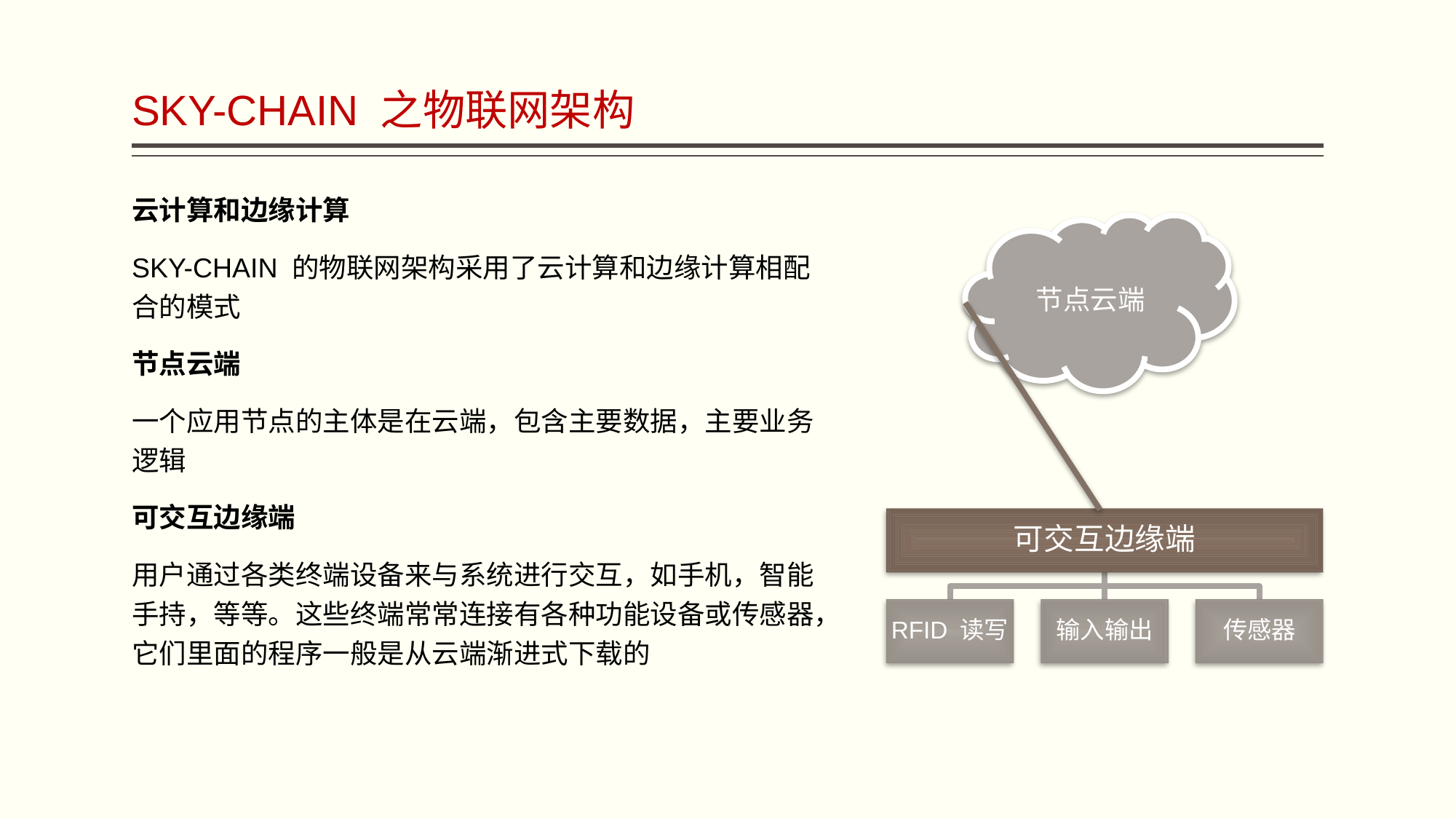

# SKY-CHAIN 之物联网架构
云计算和边缘计算
SKY-CHAIN 的物联网架构采用了云计算和边缘计算相配合的模式
节点云端
一个应用节点的主体是在云端，包含主要数据，主要业务逻辑
可交互边缘端
用户通过各类终端设备来与系统进行交互，如手机，智能手持，等等。这些终端常常连接有各种功能设备或传感器，它们里面的程序一般是从云端渐进式下载的
节点云端
可交互边缘端
RFID 读写
输入输出
传感器